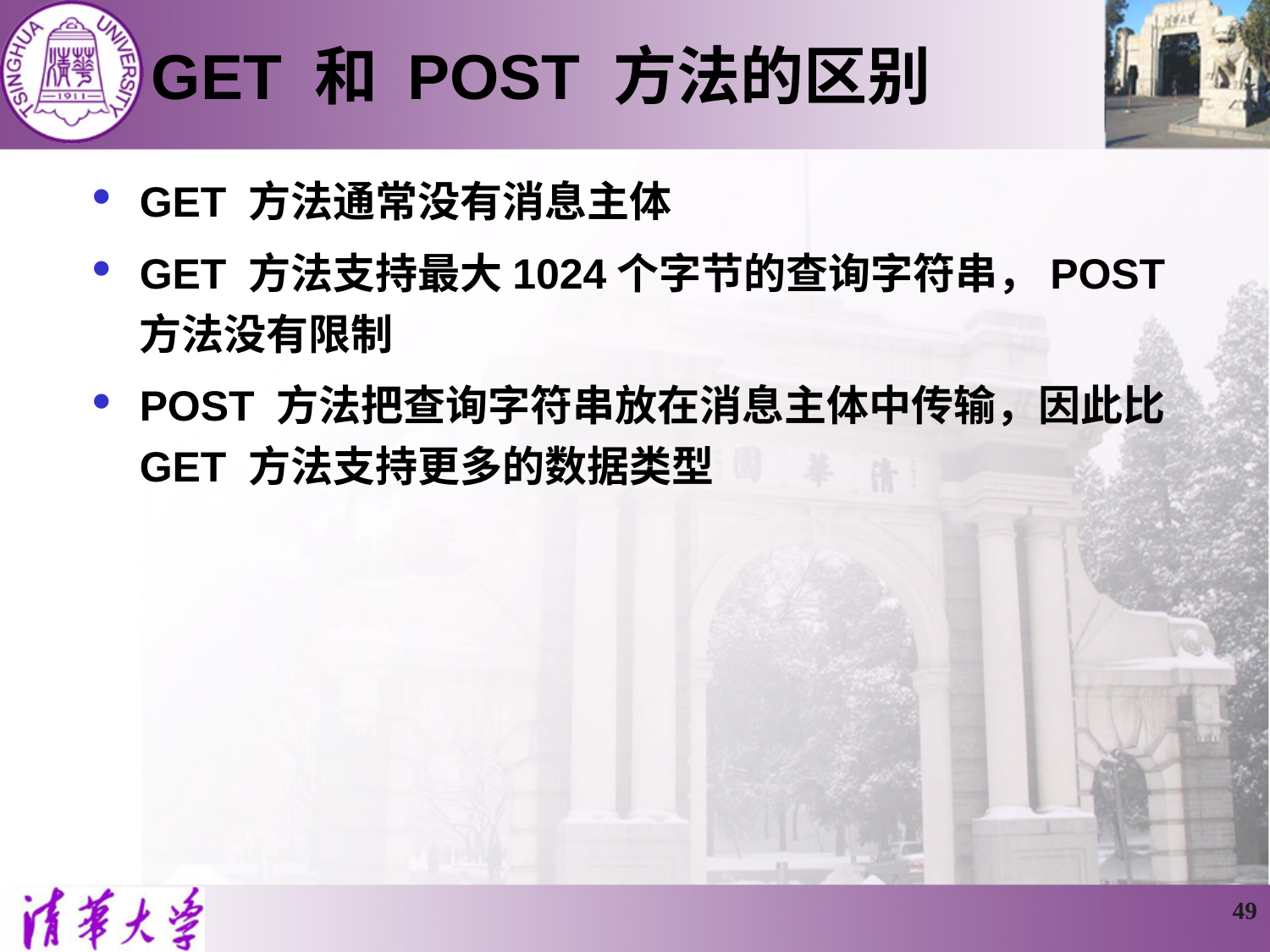

# GET 和 POST 方法的区别
GET 方法通常没有消息主体
GET 方法支持最大1024个字节的查询字符串，POST 方法没有限制
POST 方法把查询字符串放在消息主体中传输，因此比 GET 方法支持更多的数据类型
49